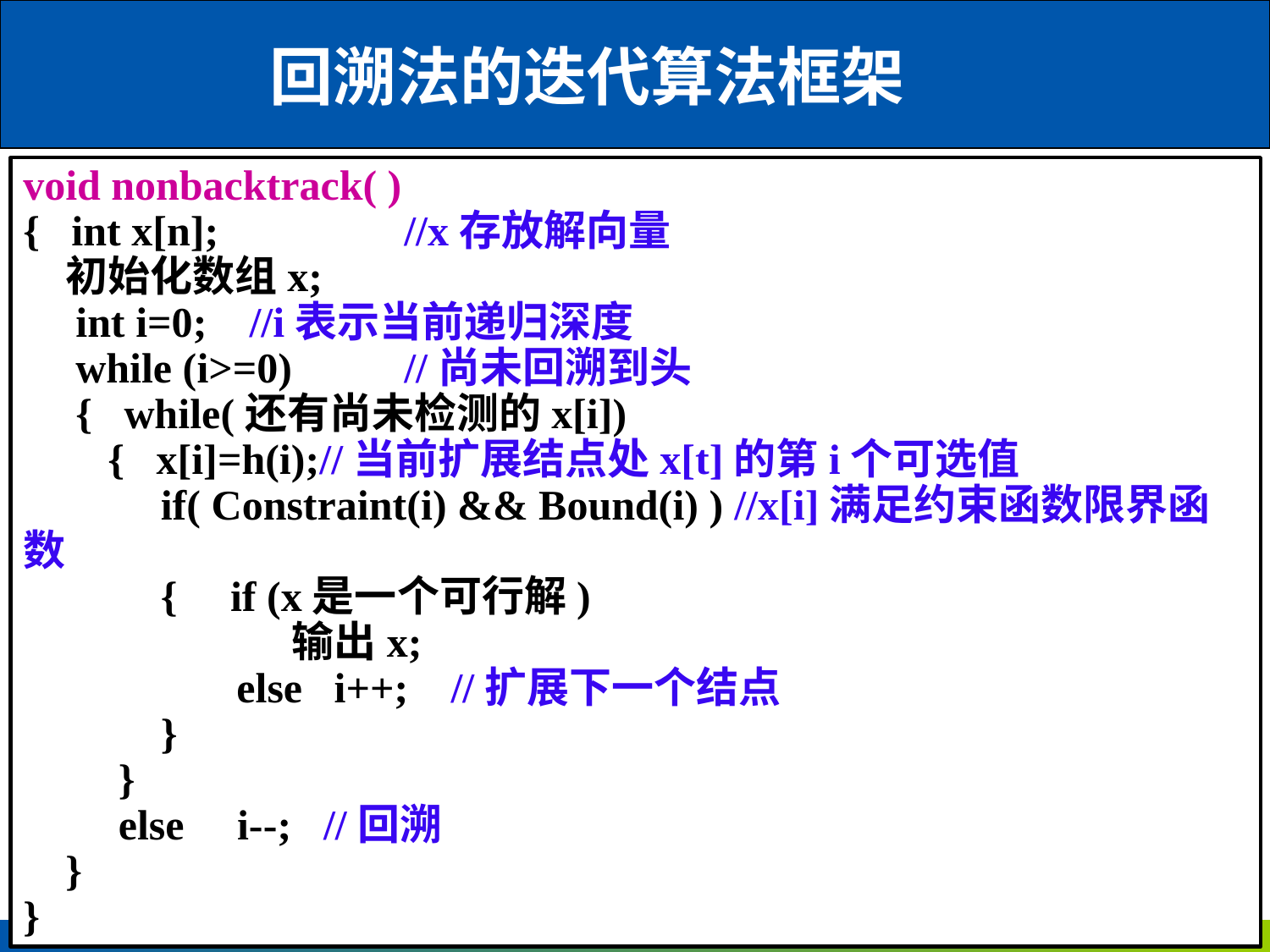

回溯法的迭代算法框架
void nonbacktrack( )
{   int x[n];		//x存放解向量
　初始化数组x;
　int i=0;    //i表示当前递归深度
　while (i>=0)	//尚未回溯到头
　{   while(还有尚未检测的x[i])
        {   x[i]=h(i);//当前扩展结点处x[t]的第i个可选值
             if( Constraint(i) && Bound(i) ) //x[i]满足约束函数限界函数
             {     if (x是一个可行解)
　　　　 　     输出x;
　　 　       else   i++;    //扩展下一个结点
             }
         }
         else     i--;   //回溯
    }
}